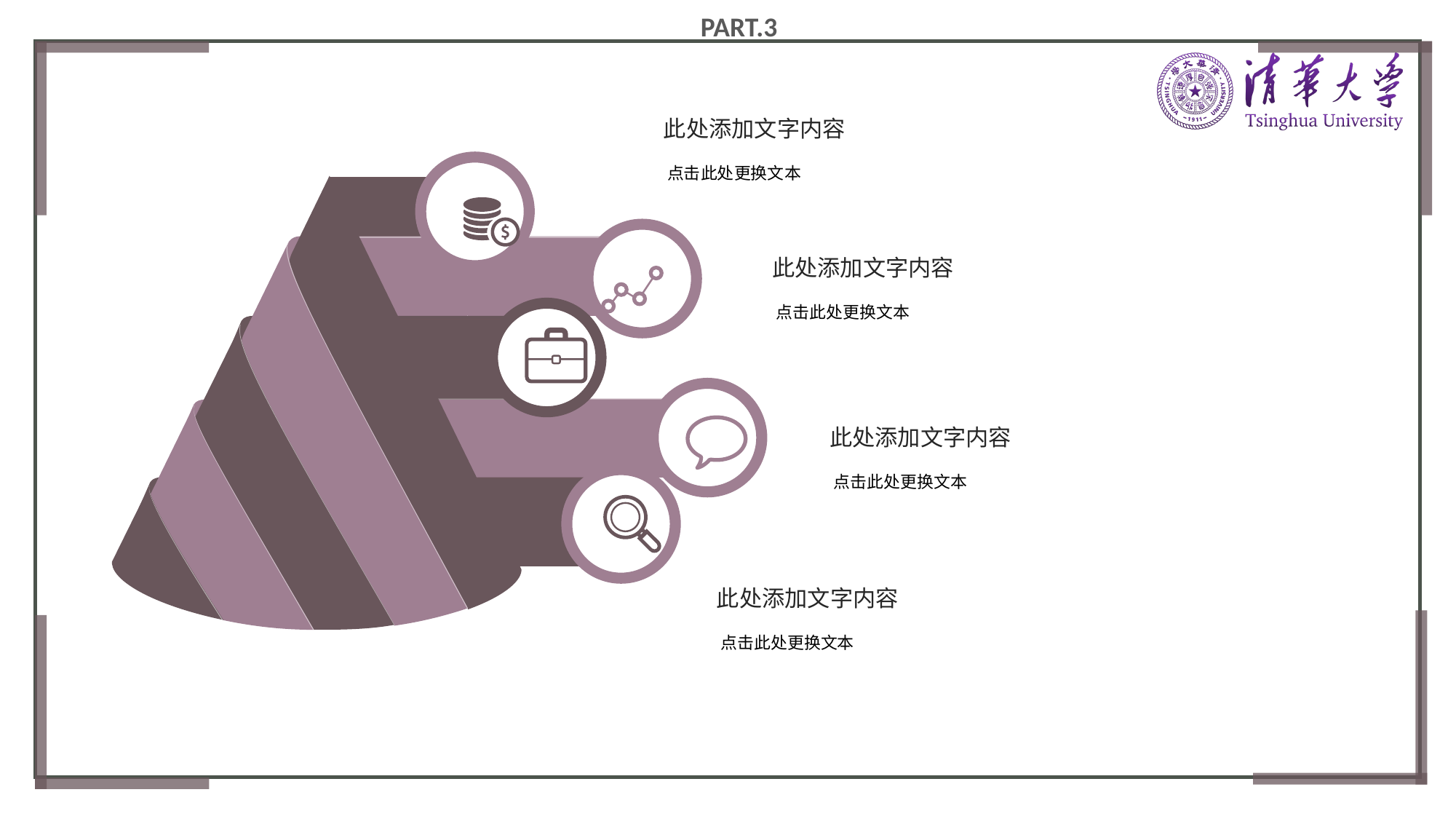

PART.3

此处添加文字内容
点击此处更换文本

此处添加文字内容

点击此处更换文本

此处添加文字内容
点击此处更换文本

此处添加文字内容

点击此处更换文本